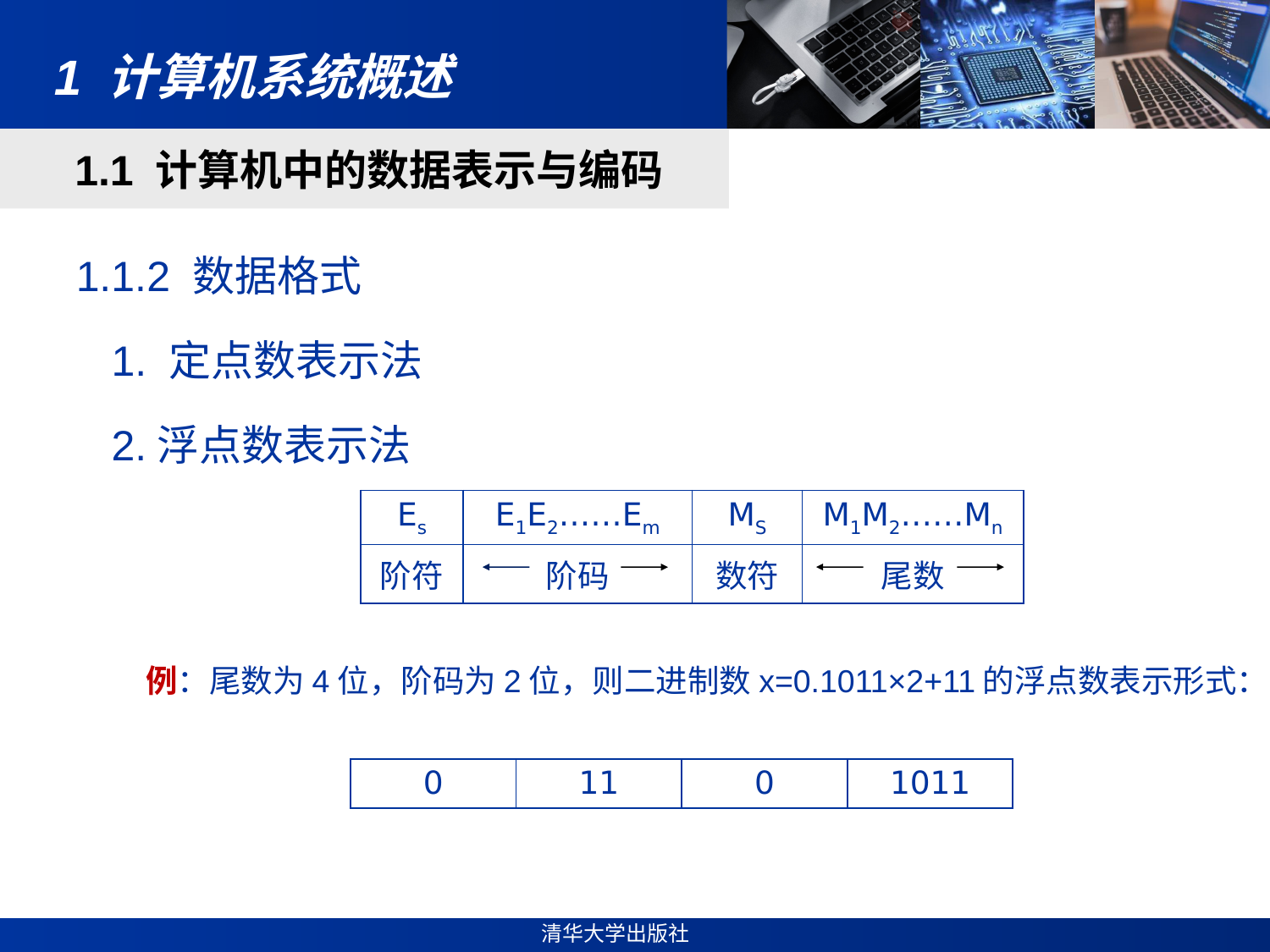

# 1 计算机系统概述
1.1 计算机中的数据表示与编码
1.1.2 数据格式
   1. 定点数表示法
   2.浮点数表示法

| Es | E1E2……Em | MS | M1M2……Mn |
| --- | --- | --- | --- |
| 阶符 | 阶码 | 数符 | 尾数 |

例：尾数为4位，阶码为2位，则二进制数x=0.1011×2+11的浮点数表示形式：
| 0 | 11 | 0 | 1011 |
| --- | --- | --- | --- |